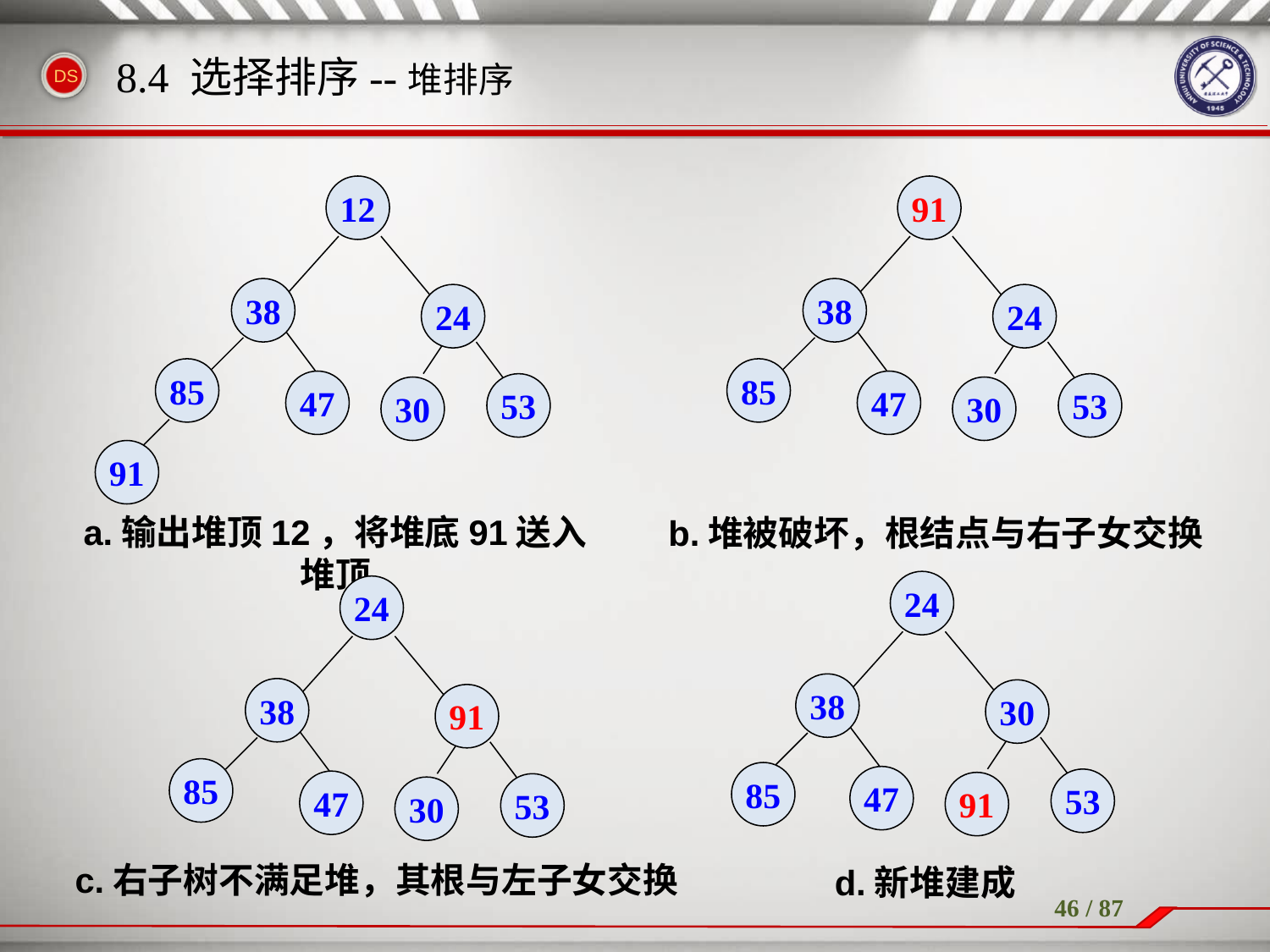

8.4 选择排序--堆排序
12

38
24

85
47
53
30

91
a.输出堆顶12，将堆底91送入堆顶
91

38
24

85
47
53
30
b.堆被破坏，根结点与右子女交换
24

38
30

85
47
53
91
d.新堆建成
24

38
91

85
47
53
30
c.右子树不满足堆，其根与左子女交换